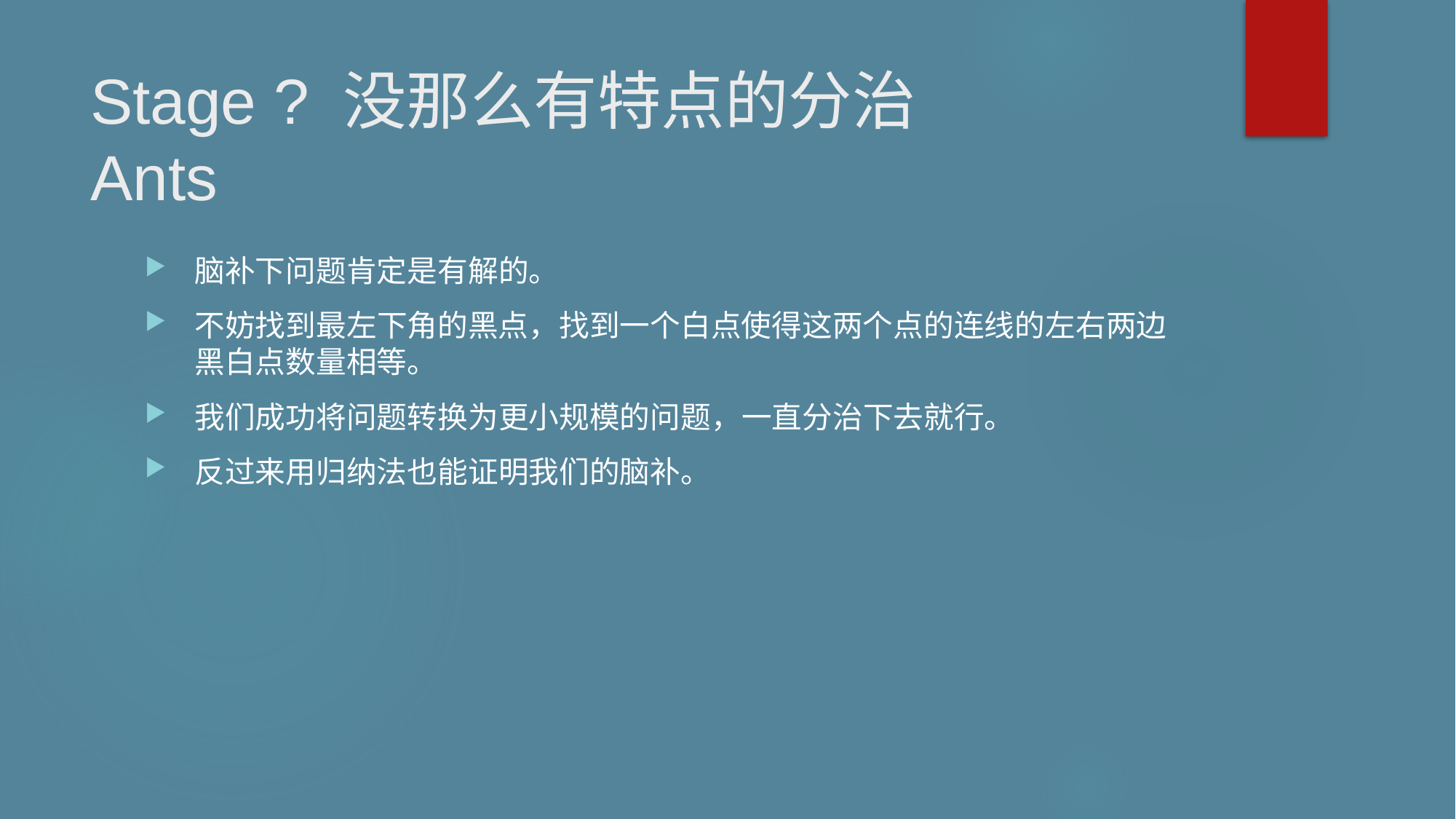

# Stage ? 没那么有特点的分治 Ants
脑补下问题肯定是有解的。
不妨找到最左下角的黑点，找到一个白点使得这两个点的连线的左右两边黑白点数量相等。
我们成功将问题转换为更小规模的问题，一直分治下去就行。
反过来用归纳法也能证明我们的脑补。